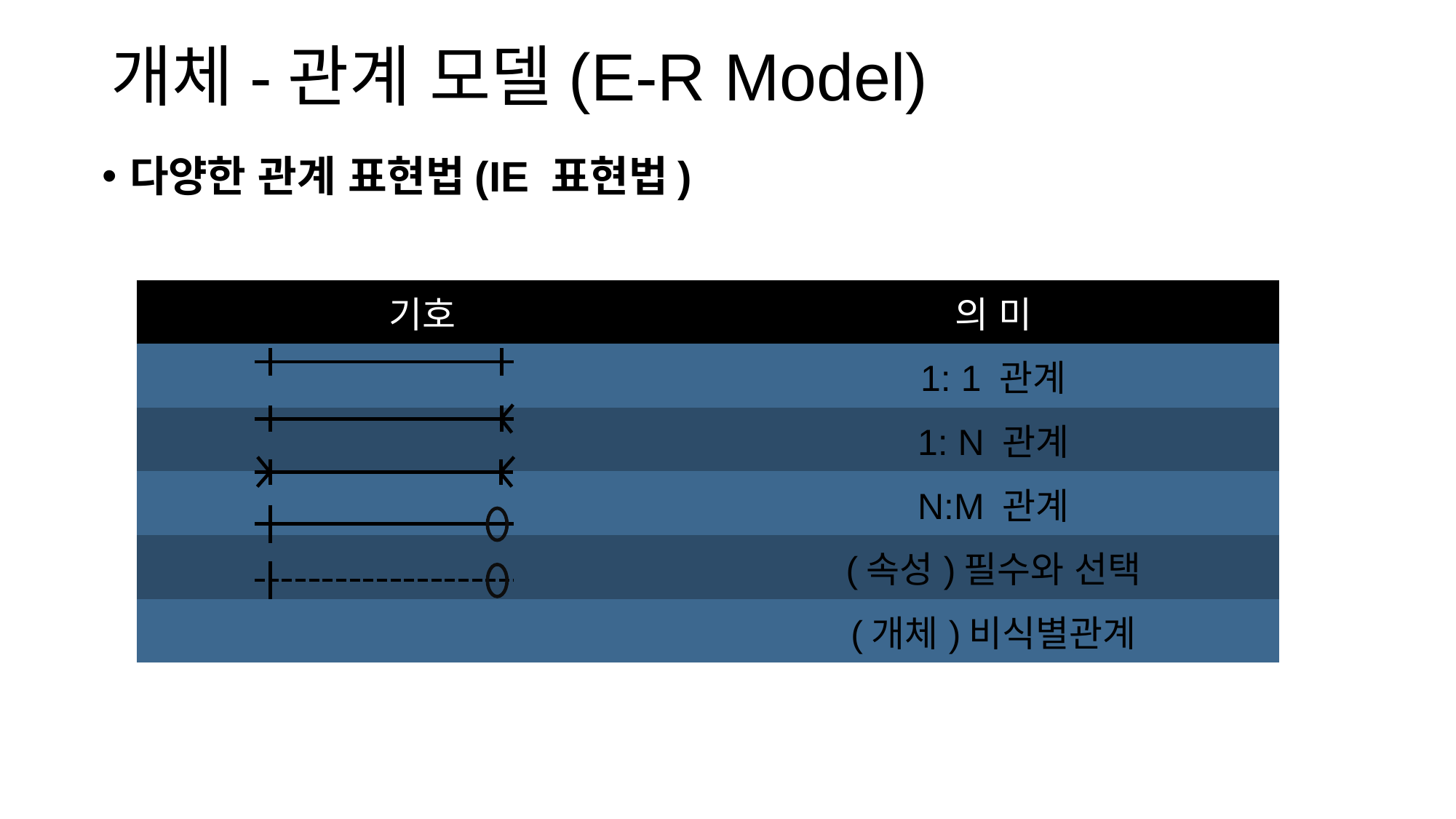

# 개체-관계 모델(E-R Model)
다양한 관계 표현법(IE 표현법)
| 기호 | 의 미 |
| --- | --- |
|  | 1: 1 관계 |
|  | 1: N 관계 |
|  | N:M 관계 |
|  | (속성)필수와 선택 |
|  | (개체)비식별관계 |